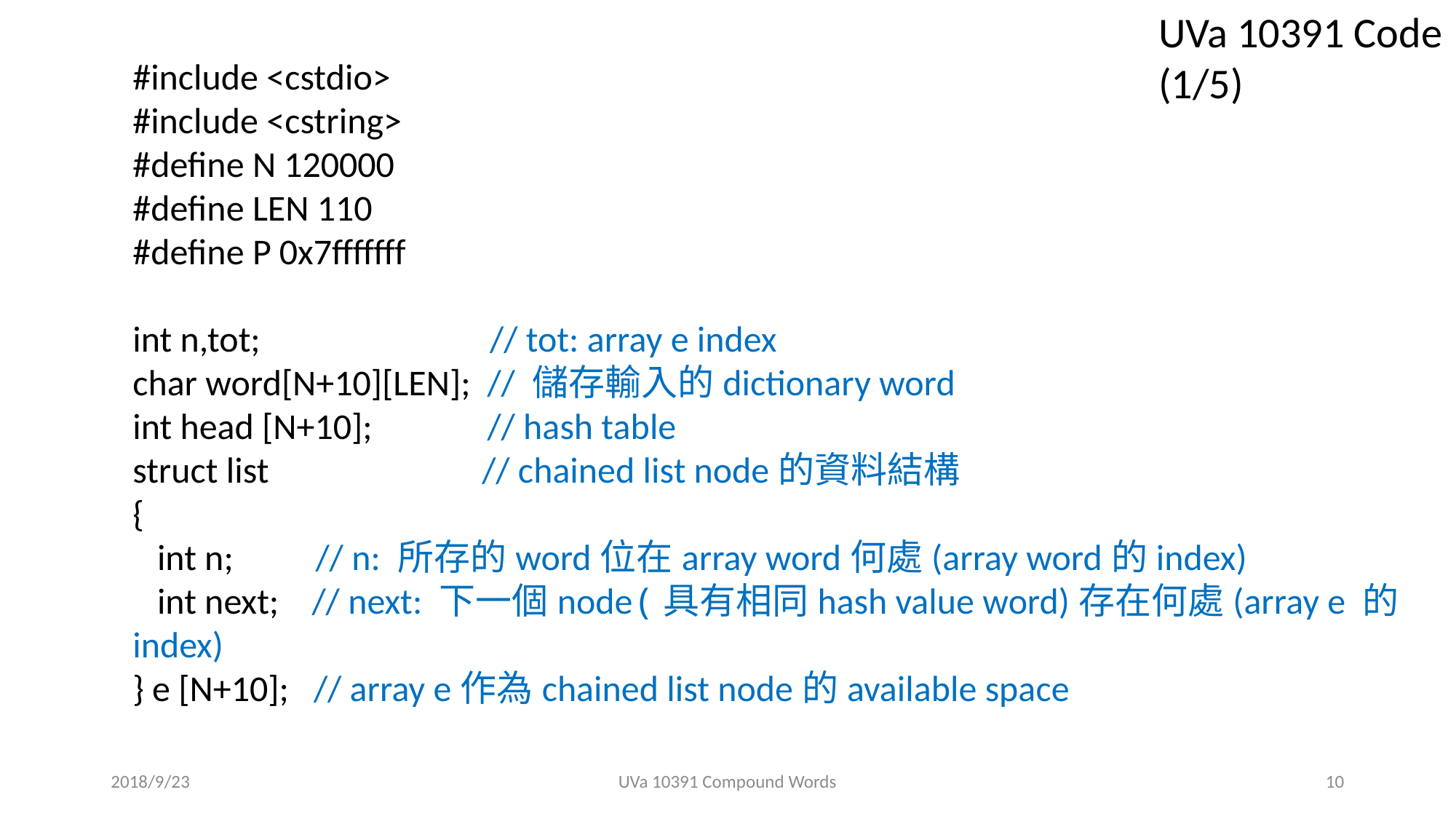

UVa 10391 Code (1/5)
#include <cstdio>
#include <cstring>
#define N 120000
#define LEN 110
#define P 0x7fffffff

int n,tot;                            // tot: array e index
char word[N+10][LEN];  // 儲存輸入的dictionary word
int head [N+10];              // hash table
struct list                          // chained list node的資料結構
{
   int n;          // n: 所存的word位在array word何處(array word的index)
   int next;    // next: 下一個node(具有相同hash value word)存在何處(array e 的index)
} e [N+10];   // array e作為chained list node的available space

2018/9/23
UVa 10391 Compound Words
10